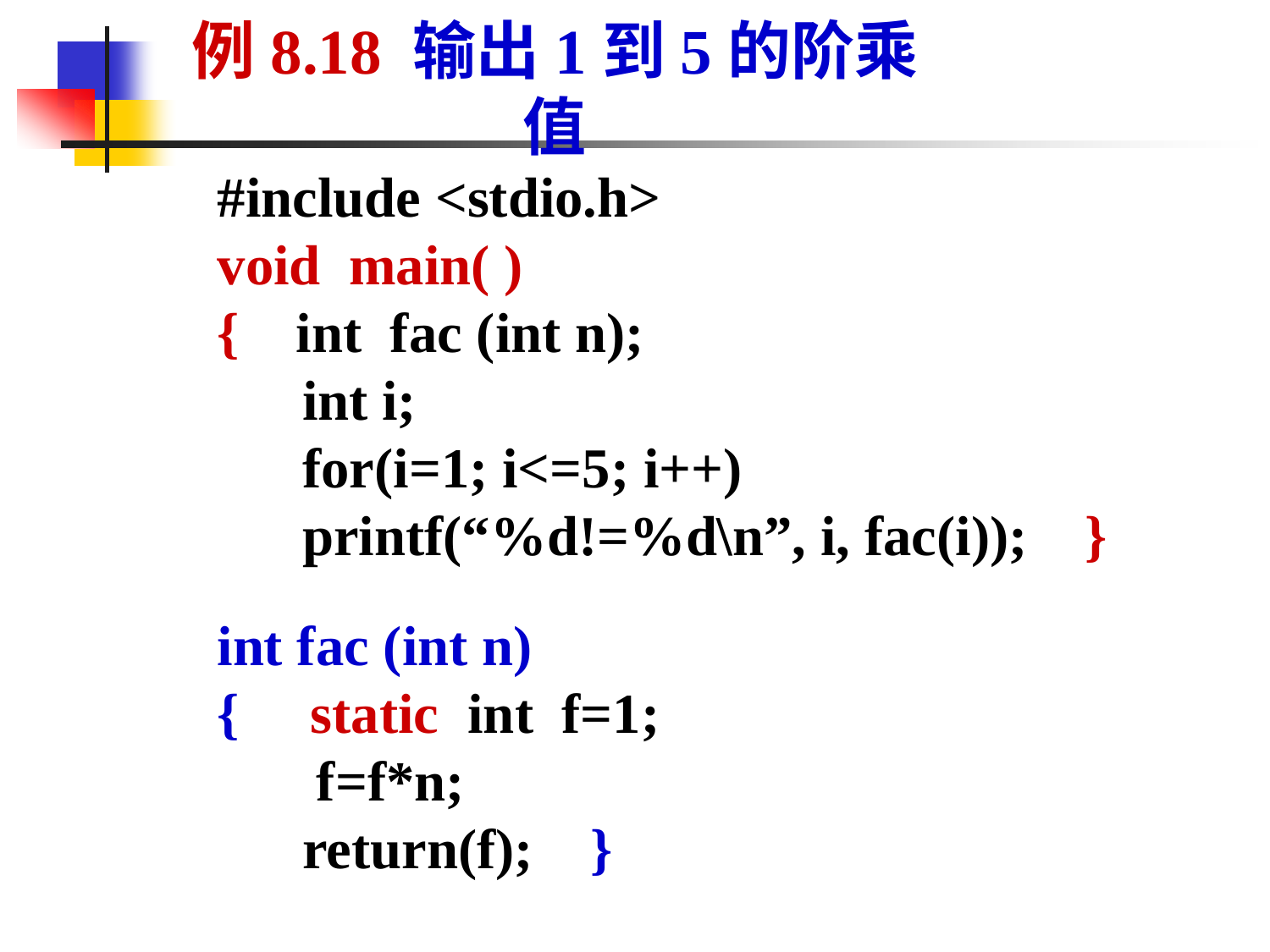

例8.18 输出1到5的阶乘值
#include <stdio.h>
void  main( )
{    int  fac (int n);
      int i;
      for(i=1; i<=5; i++)
      printf(“%d!=%d\n”, i, fac(i));    }

int fac (int n)
{     static  int  f=1;
       f=f*n;
      return(f);    }